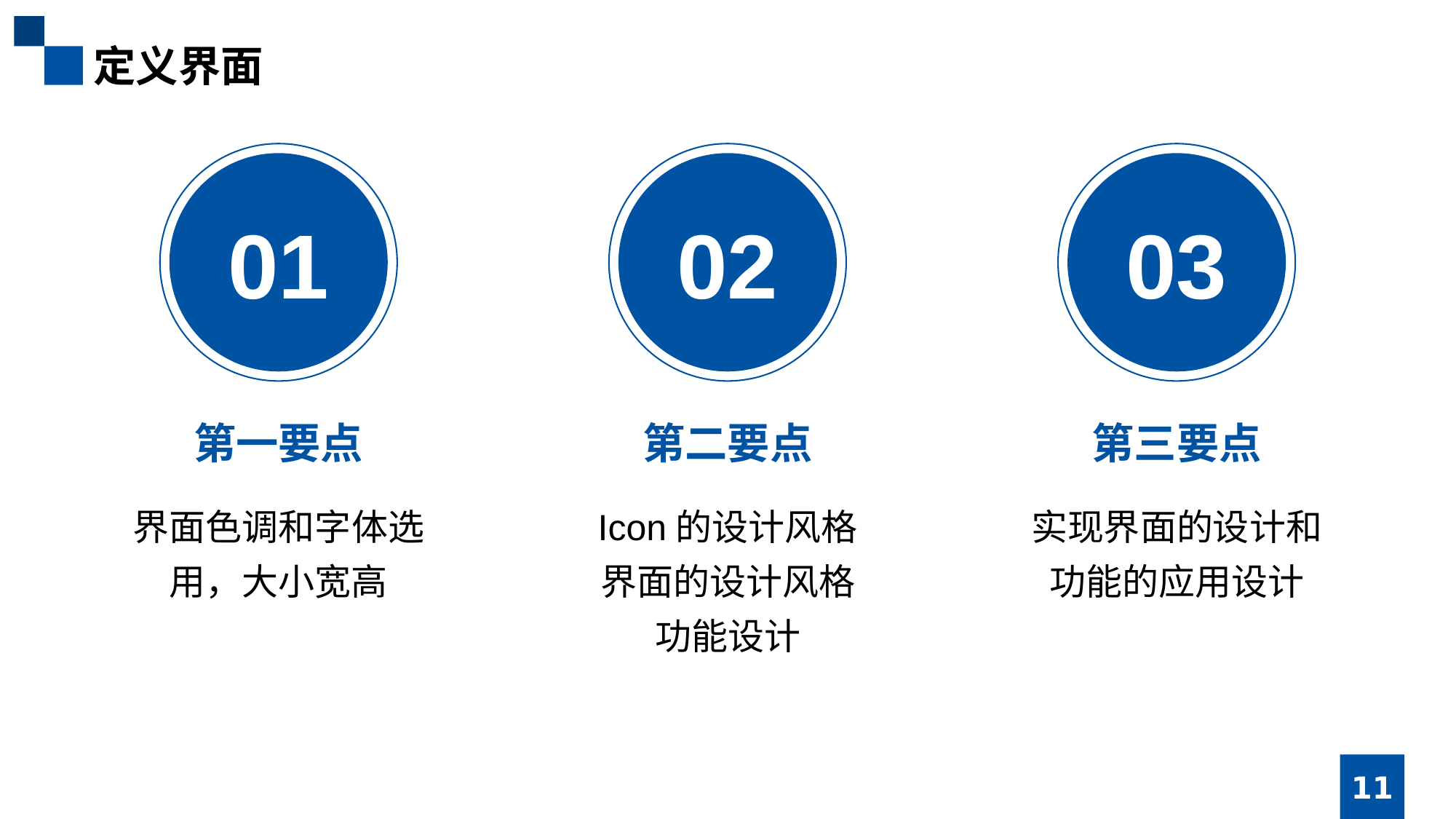

定义界面

01

02

03
第一要点
第二要点
第三要点
界面色调和字体选用，大小宽高
Icon的设计风格
界面的设计风格
功能设计
实现界面的设计和功能的应用设计
11